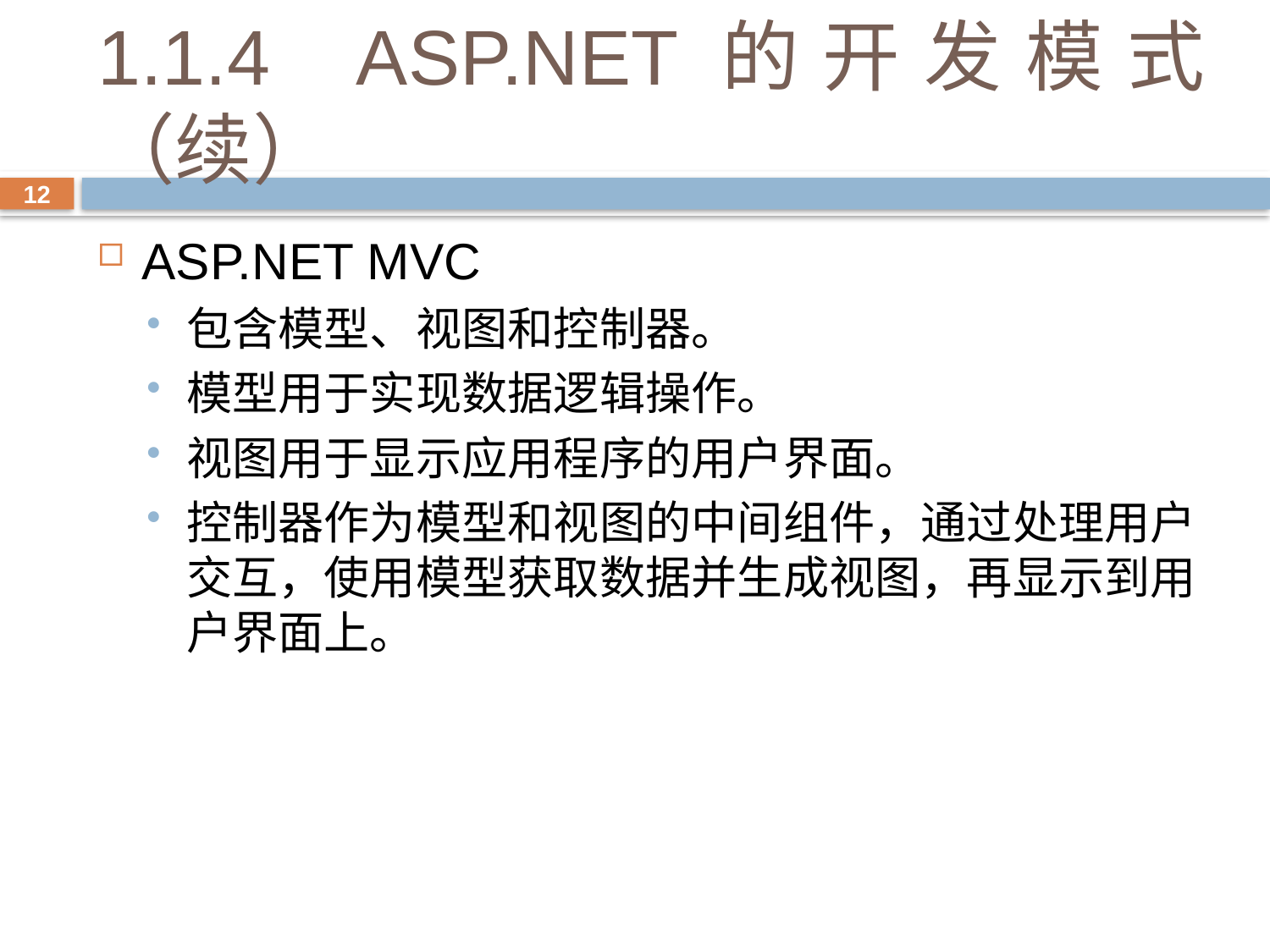

# 1.1.4  ASP.NET的开发模式（续）
12
ASP.NET MVC
包含模型、视图和控制器。
模型用于实现数据逻辑操作。
视图用于显示应用程序的用户界面。
控制器作为模型和视图的中间组件，通过处理用户交互，使用模型获取数据并生成视图，再显示到用户界面上。